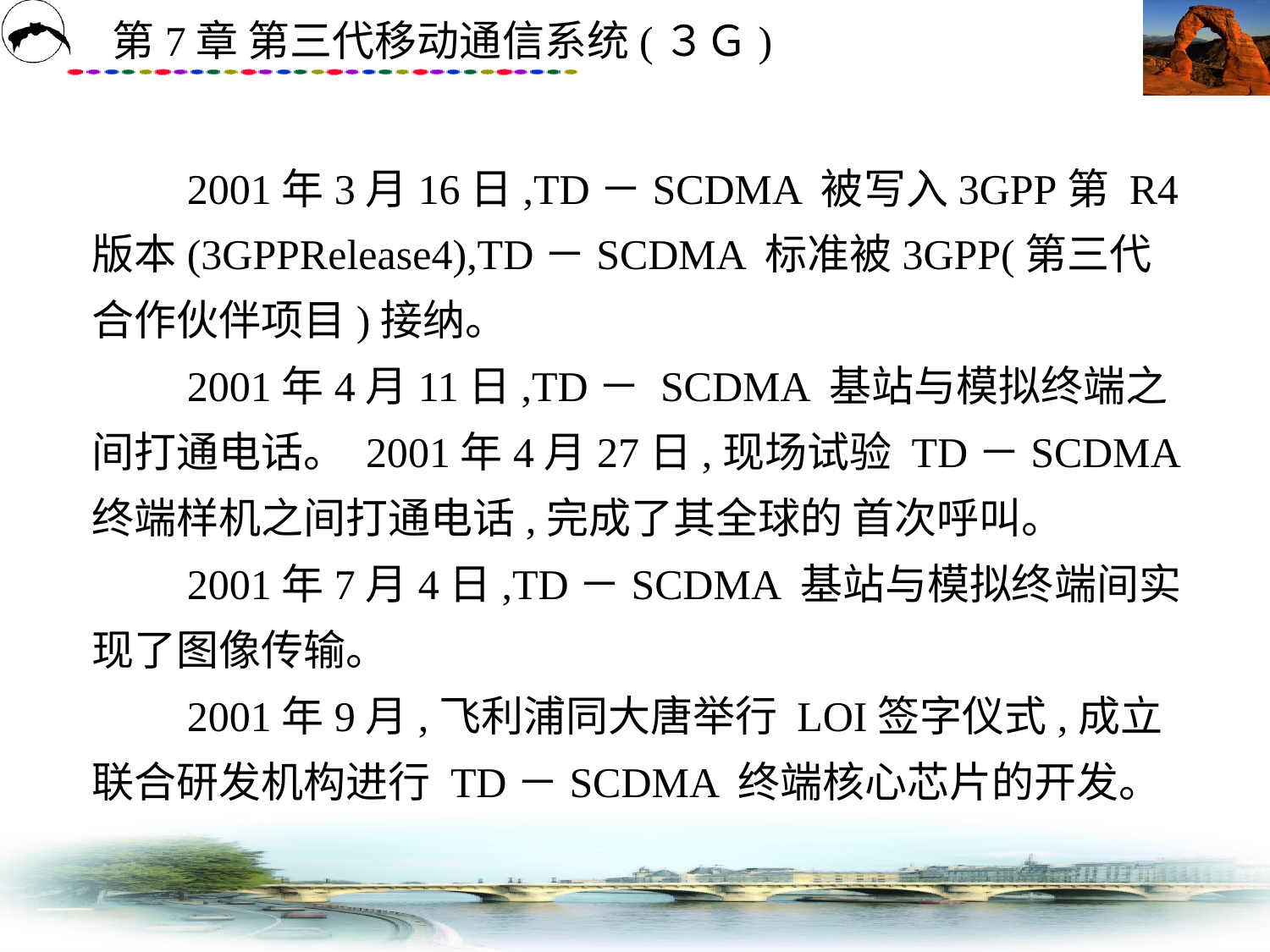

# 2001年3月16日,TD－SCDMA 被写入3GPP第 R4版本(3GPPRelease4),TD－SCDMA 标准被3GPP(第三代合作伙伴项目)接纳。 　　2001年4月11日,TD－ SCDMA 基站与模拟终端之间打通电话。 2001年4月27日,现场试验 TD－SCDMA 终端样机之间打通电话,完成了其全球的 首次呼叫。 　　2001年7月4日,TD－SCDMA 基站与模拟终端间实现了图像传输。 　　2001年9月,飞利浦同大唐举行 LOI签字仪式,成立联合研发机构进行 TD－SCDMA 终端核心芯片的开发。